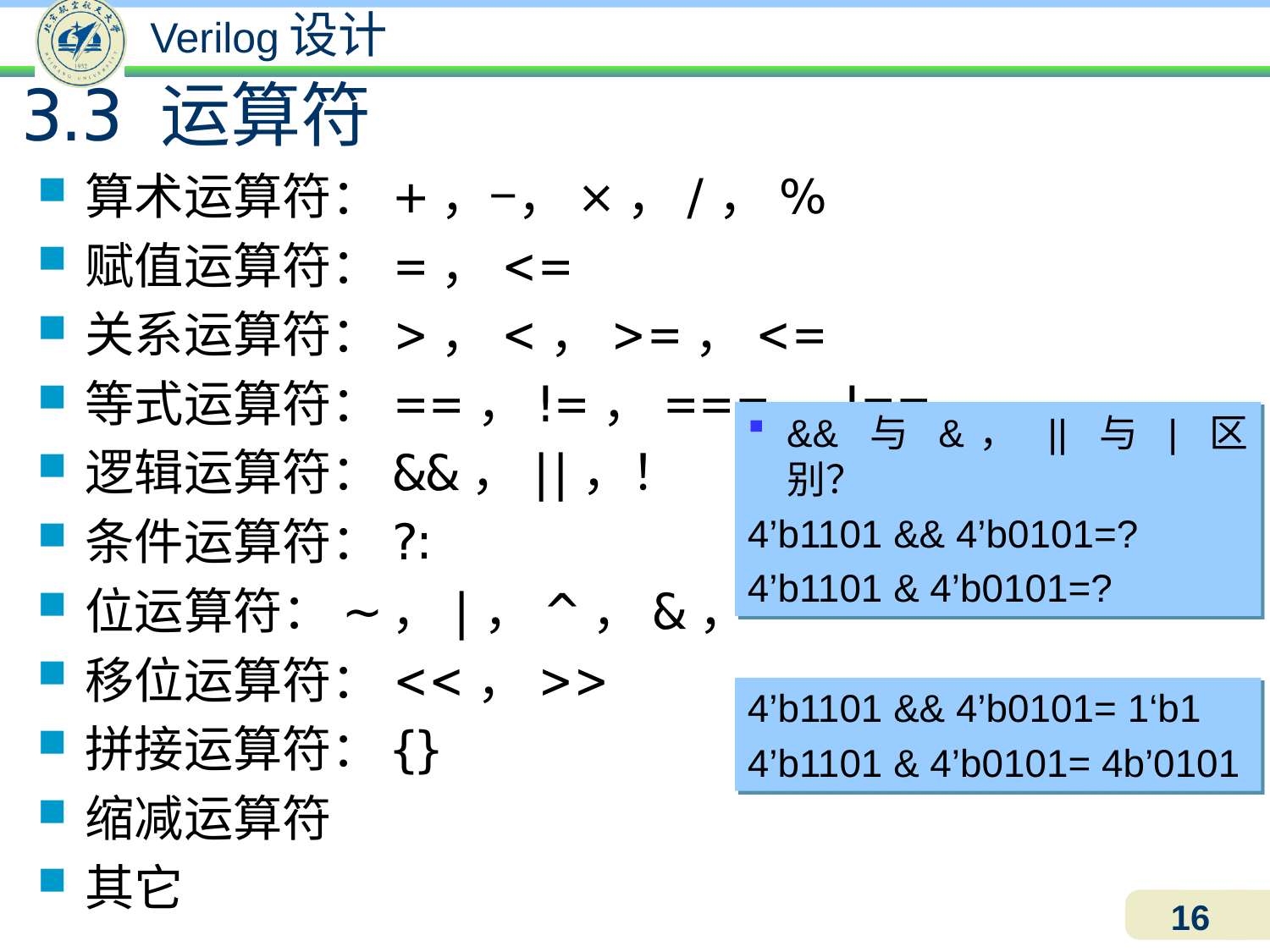

3.3 运算符
算术运算符：+，−，×，/，%
赋值运算符：=，<=
关系运算符：>，<，>=，<=
等式运算符：==，!=，===，!==
逻辑运算符：&&，||，！
条件运算符：?:
位运算符：~，|，^，&，^~
移位运算符：<<，>>
拼接运算符：{}
缩减运算符
其它
&& 与 &， || 与 | 区别？
4’b1101 && 4’b0101=?
4’b1101 & 4’b0101=?
4’b1101 && 4’b0101= 1‘b1
4’b1101 & 4’b0101= 4b’0101
16